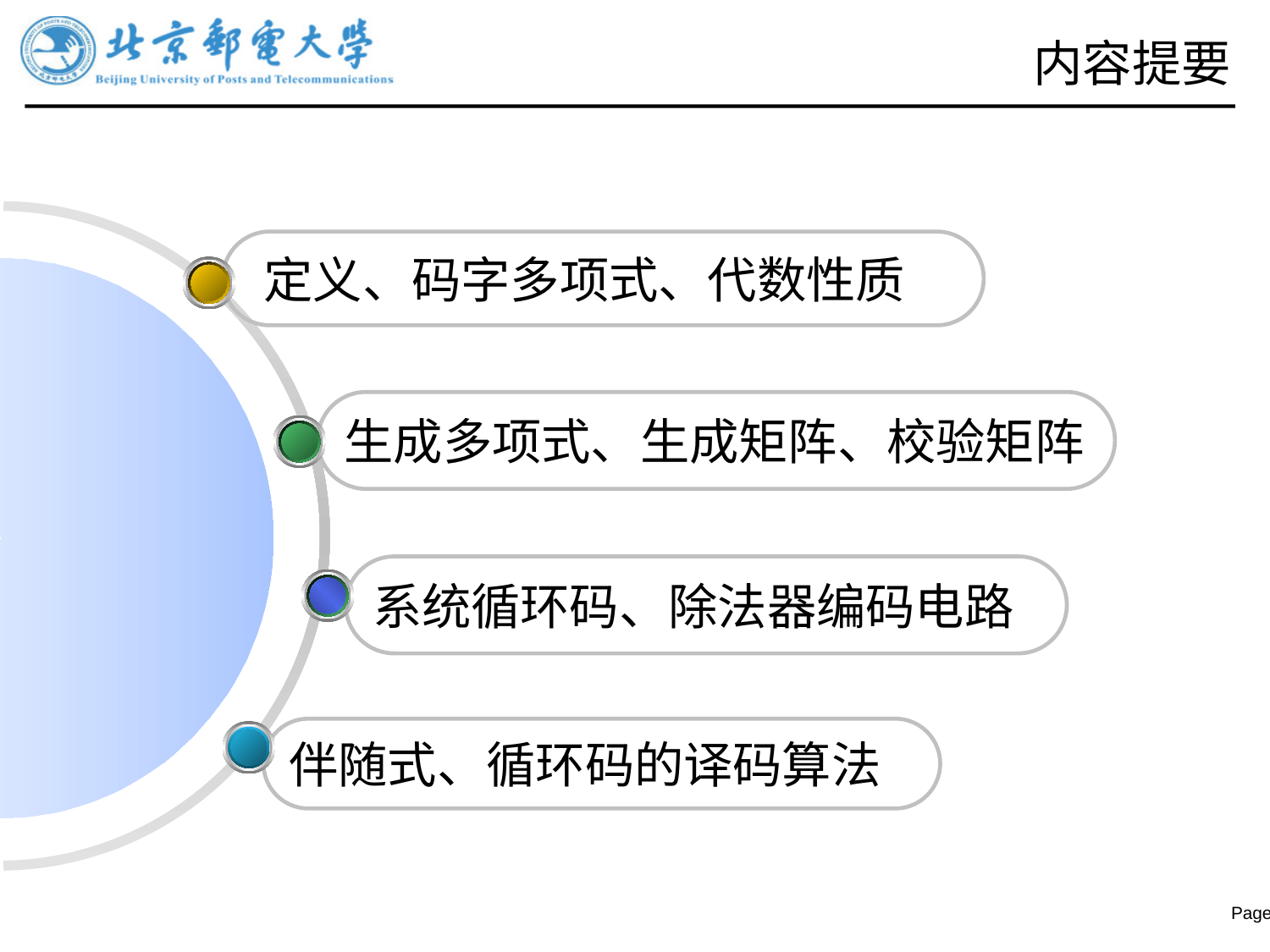

# 内容提要

 定义、码字多项式、代数性质

生成多项式、生成矩阵、校验矩阵

系统循环码、除法器编码电路

伴随式、循环码的译码算法